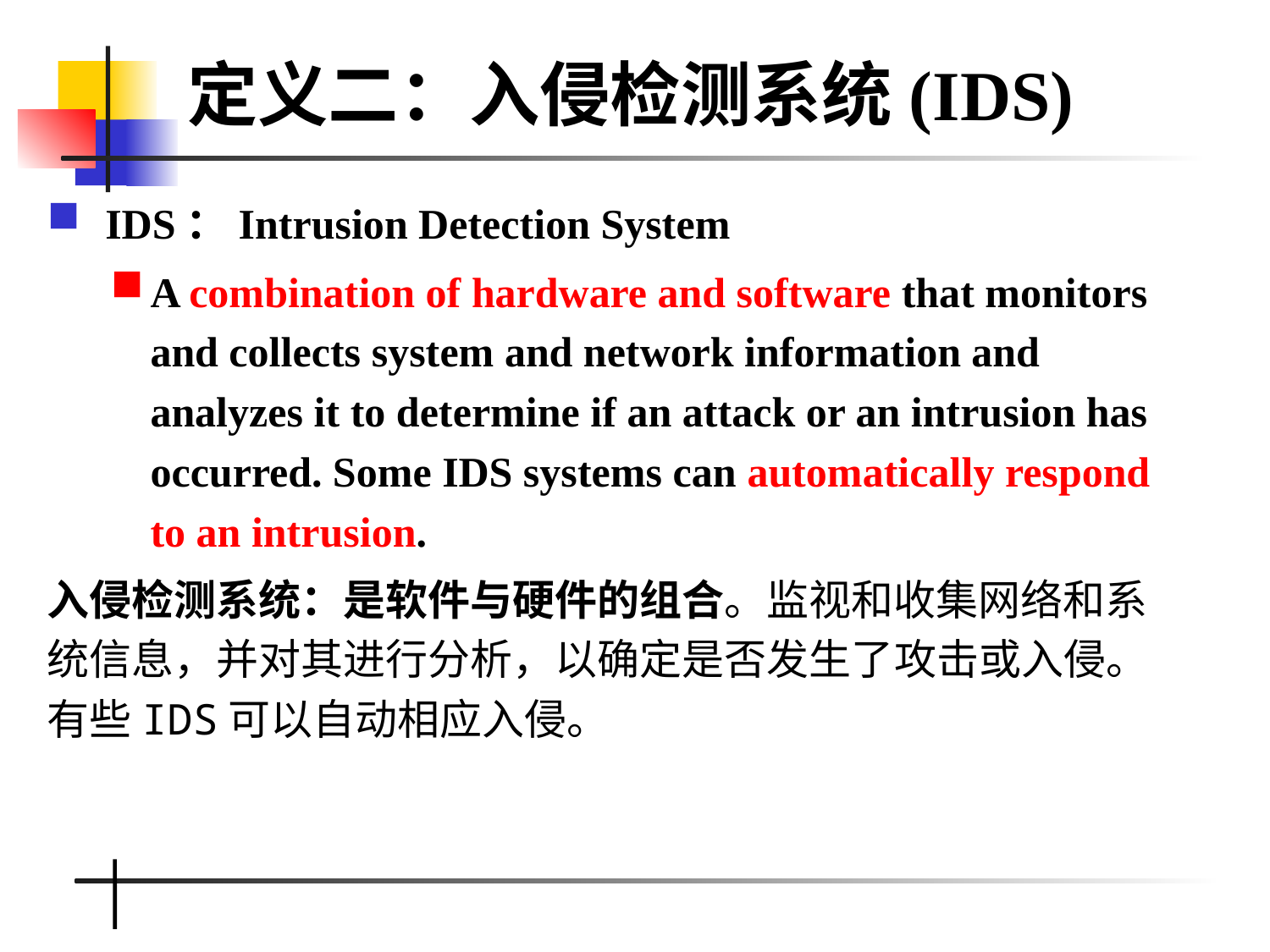

定义二：入侵检测系统(IDS)
 IDS：Intrusion Detection System
A combination of hardware and software that monitors and collects system and network information and analyzes it to determine if an attack or an intrusion has occurred. Some IDS systems can automatically respond to an intrusion.
入侵检测系统：是软件与硬件的组合。监视和收集网络和系统信息，并对其进行分析，以确定是否发生了攻击或入侵。有些IDS可以自动相应入侵。